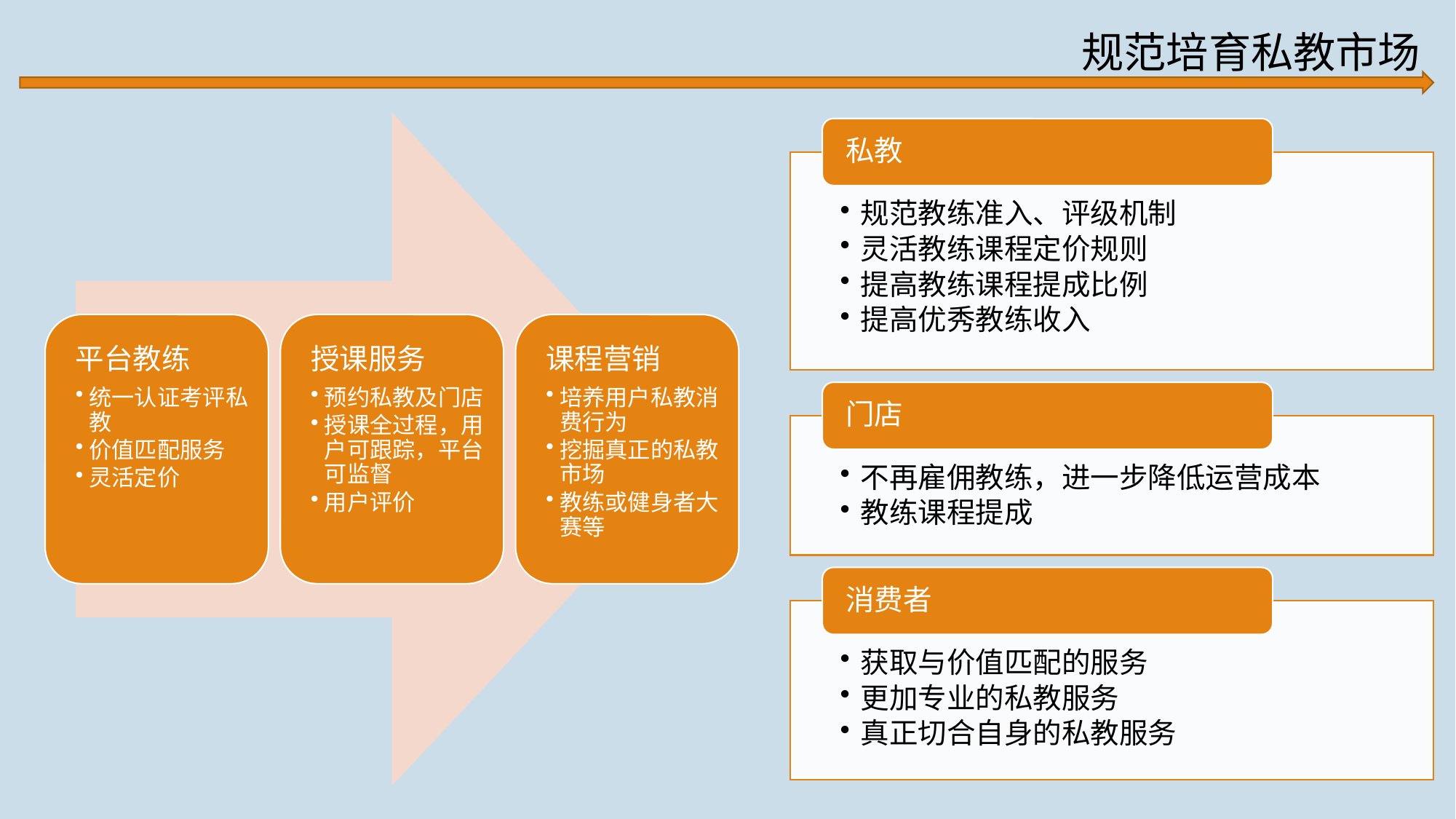

规范培育私教市场

平台教练
统一认证考评私教
价值匹配服务
灵活定价
授课服务
预约私教及门店
授课全过程，用户可跟踪，平台可监督
用户评价
课程营销
培养用户私教消费行为
挖掘真正的私教市场
教练或健身者大赛等
规范教练准入、评级机制
灵活教练课程定价规则
提高教练课程提成比例
提高优秀教练收入
私教
不再雇佣教练，进一步降低运营成本
教练课程提成
门店
获取与价值匹配的服务
更加专业的私教服务
真正切合自身的私教服务
消费者